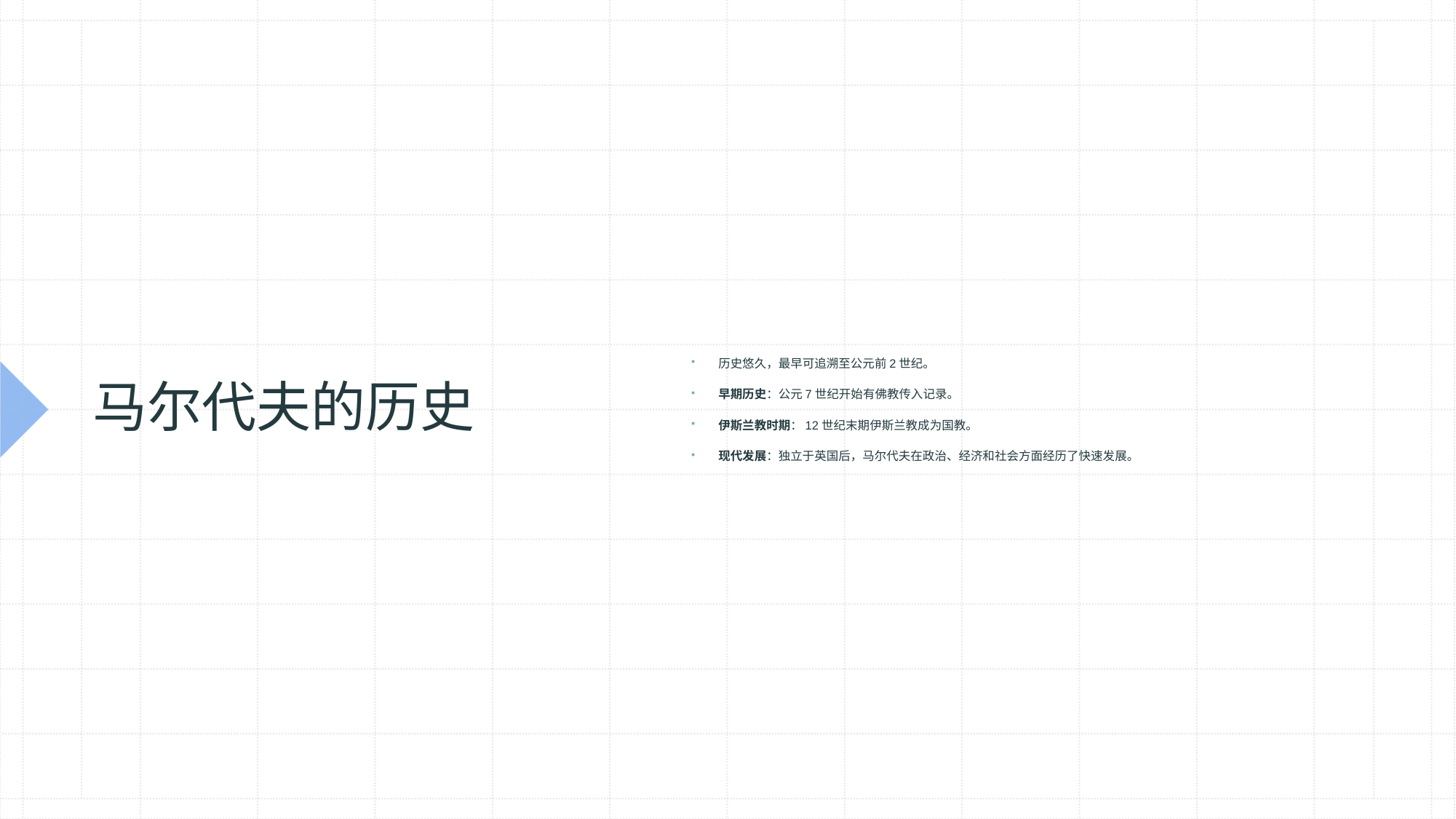

历史悠久，最早可追溯至公元前2世纪。
早期历史：公元7世纪开始有佛教传入记录。
伊斯兰教时期：12世纪末期伊斯兰教成为国教。
现代发展：独立于英国后，马尔代夫在政治、经济和社会方面经历了快速发展。
# 马尔代夫的历史